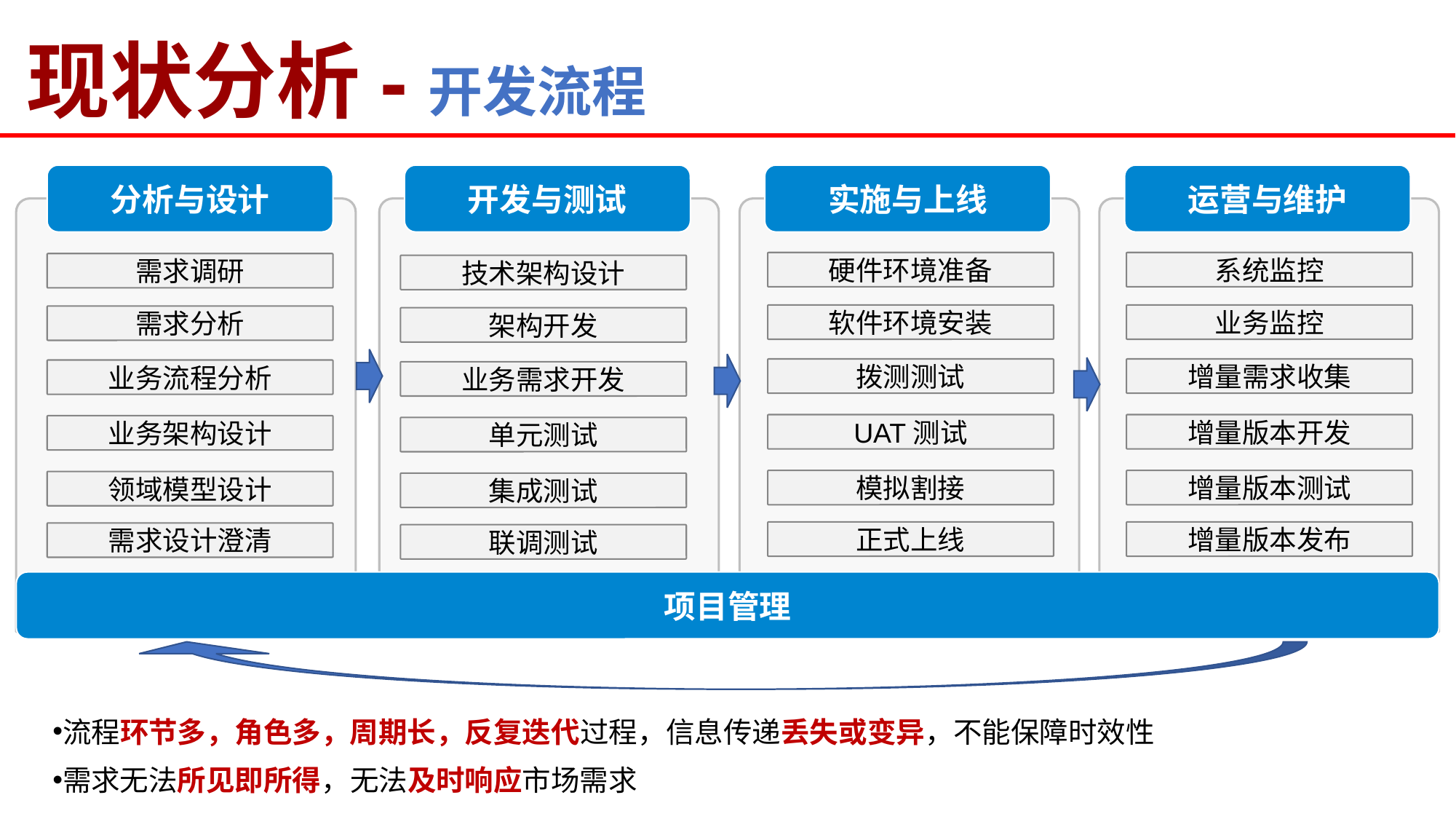

现状分析-开发流程

分析与设计
开发与测试
实施与上线
运营与维护

硬件环境准备
系统监控
需求调研
技术架构设计
软件环境安装
业务监控
需求分析
架构开发

拨测测试
增量需求收集
业务流程分析
业务需求开发
UAT测试
增量版本开发
业务架构设计
单元测试
模拟割接
增量版本测试
领域模型设计
集成测试
正式上线
增量版本发布
需求设计澄清
联调测试
项目管理
流程环节多，角色多，周期长，反复迭代过程，信息传递丢失或变异，不能保障时效性
需求无法所见即所得，无法及时响应市场需求